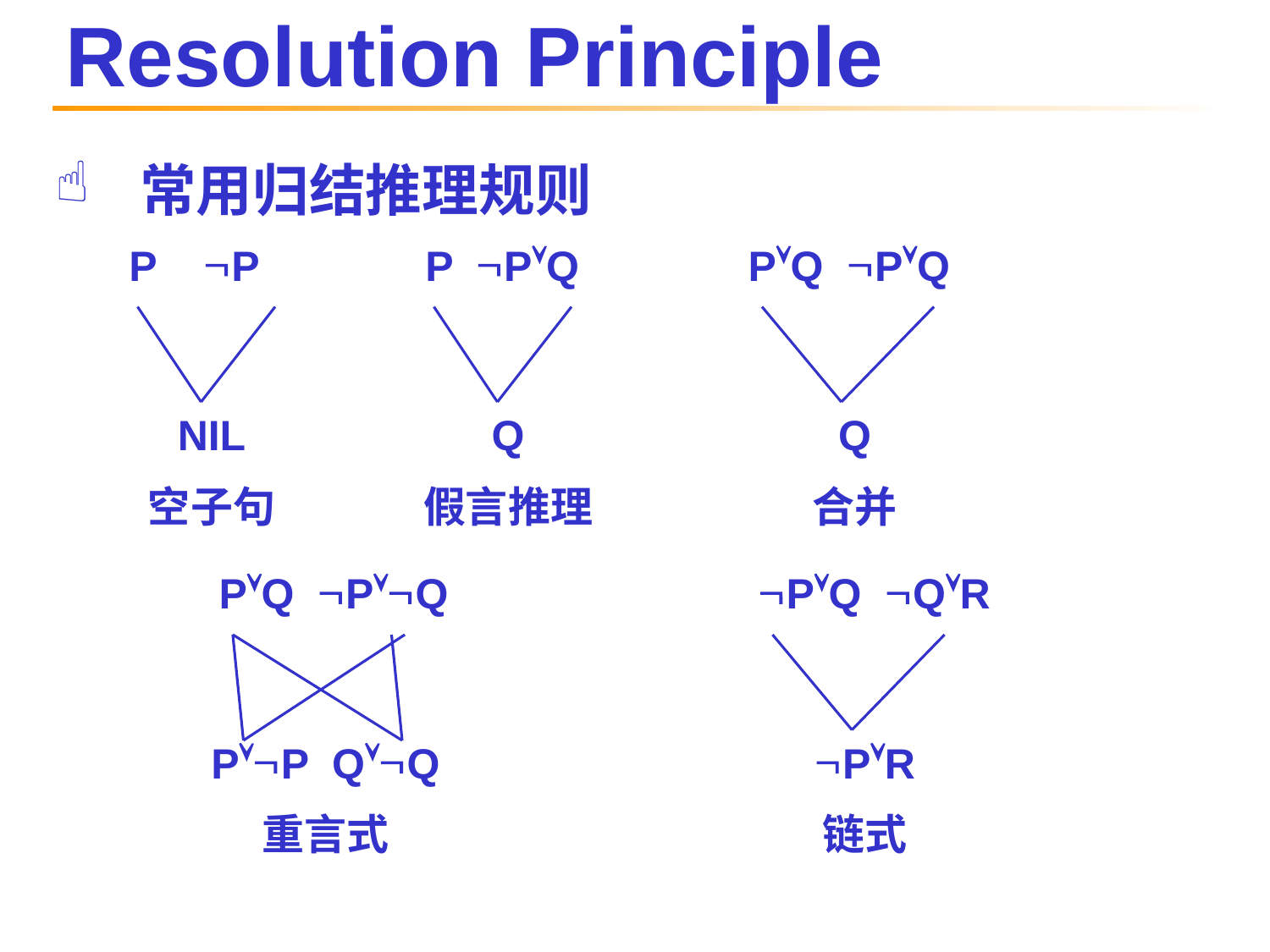

# Resolution Principle
常用归结推理规则
P    ¬P

NIL
空子句
P  ¬P∨Q

Q
假言推理
P∨Q  ¬P∨Q

Q
合并
P∨Q  ¬P∨¬Q
¬P∨Q  ¬Q∨R

¬P∨R
链式

P∨¬P  Q∨¬Q
重言式